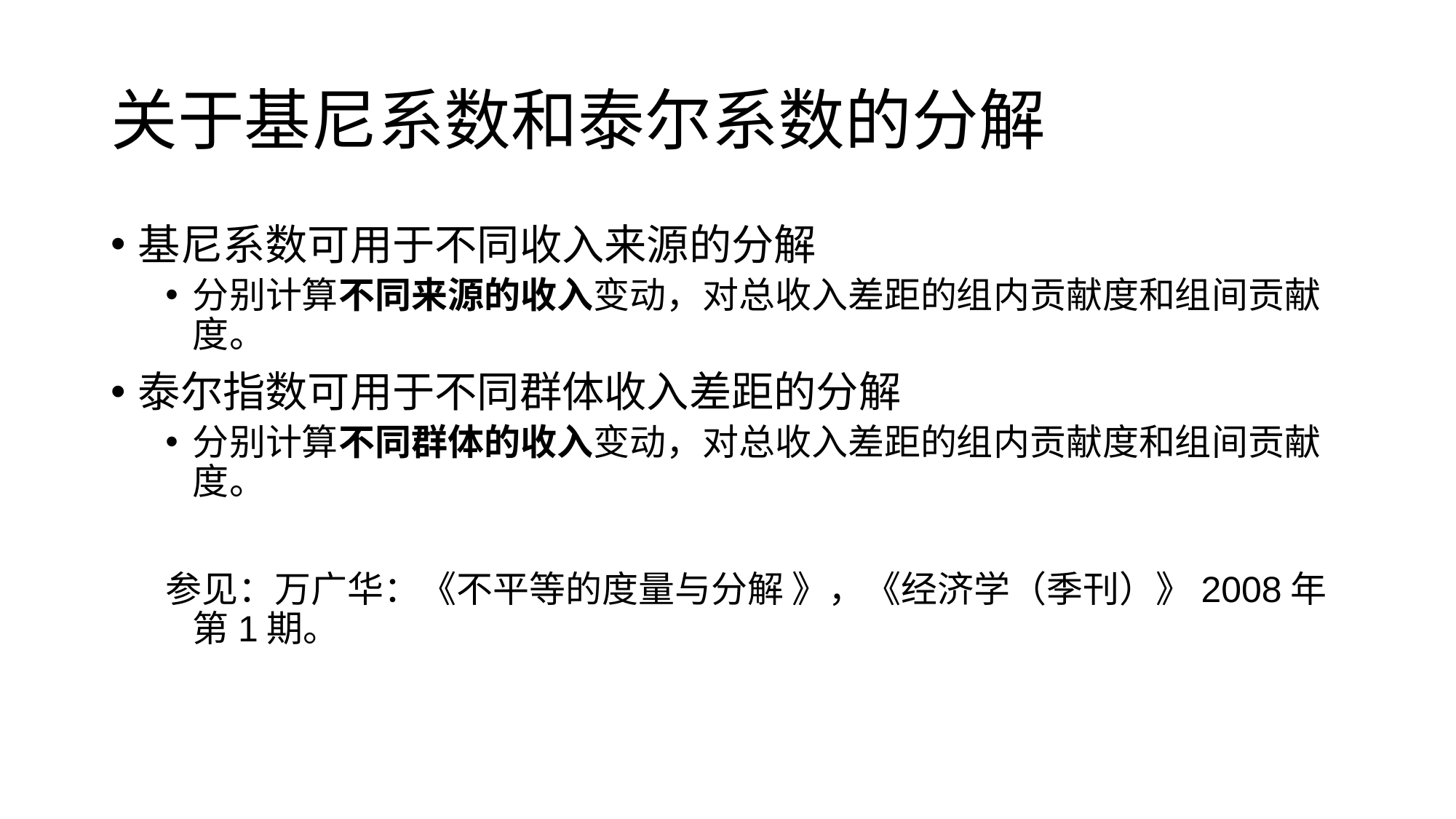

# 关于基尼系数和泰尔系数的分解
基尼系数可用于不同收入来源的分解
分别计算不同来源的收入变动，对总收入差距的组内贡献度和组间贡献度。
泰尔指数可用于不同群体收入差距的分解
分别计算不同群体的收入变动，对总收入差距的组内贡献度和组间贡献度。

参见：万广华：《不平等的度量与分解 》，《经济学（季刊）》2008年第1期。